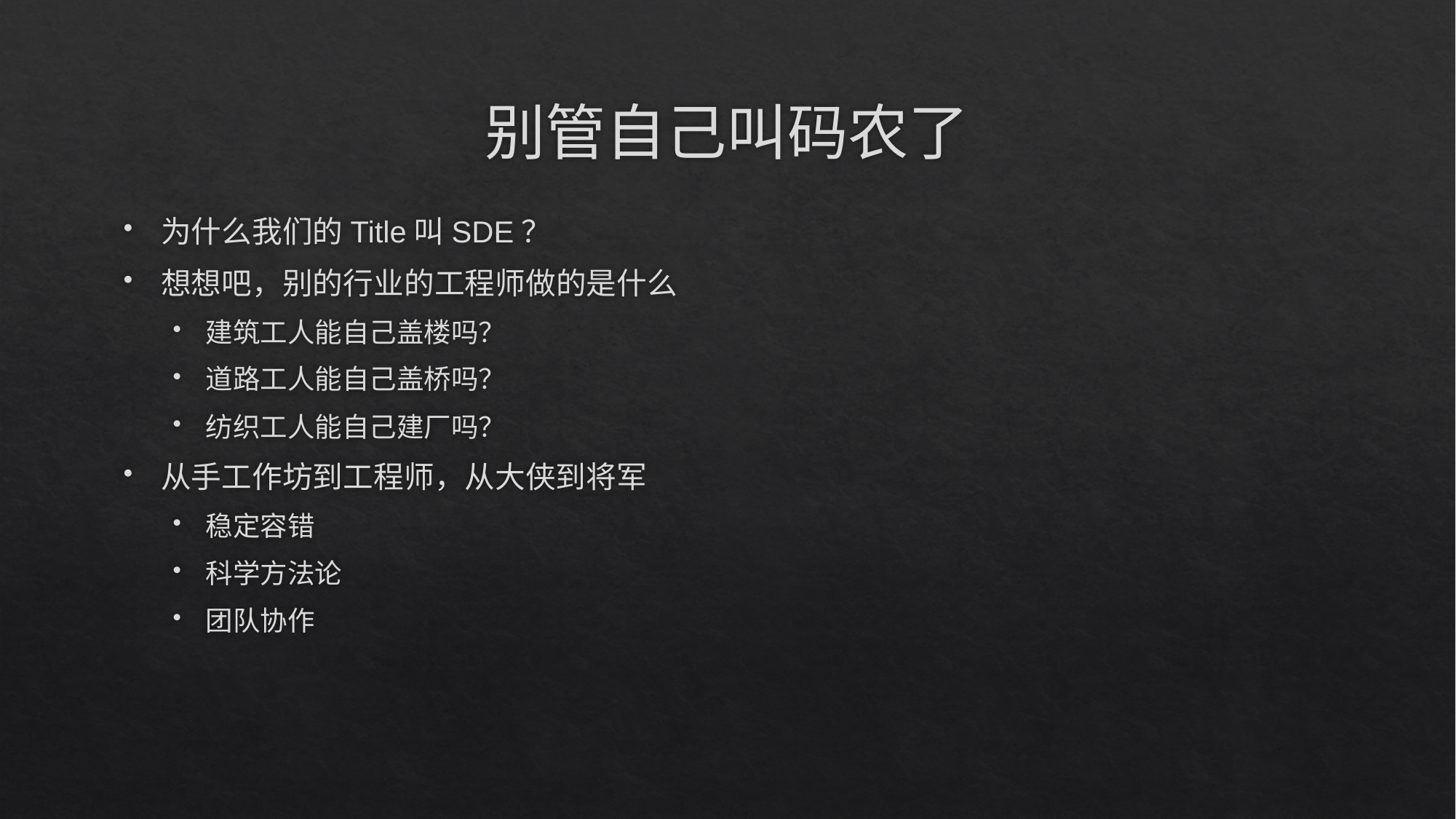

# 别管自己叫码农了
为什么我们的Title叫SDE？
想想吧，别的行业的工程师做的是什么
建筑工人能自己盖楼吗？
道路工人能自己盖桥吗？
纺织工人能自己建厂吗？
从手工作坊到工程师，从大侠到将军
稳定容错
科学方法论
团队协作